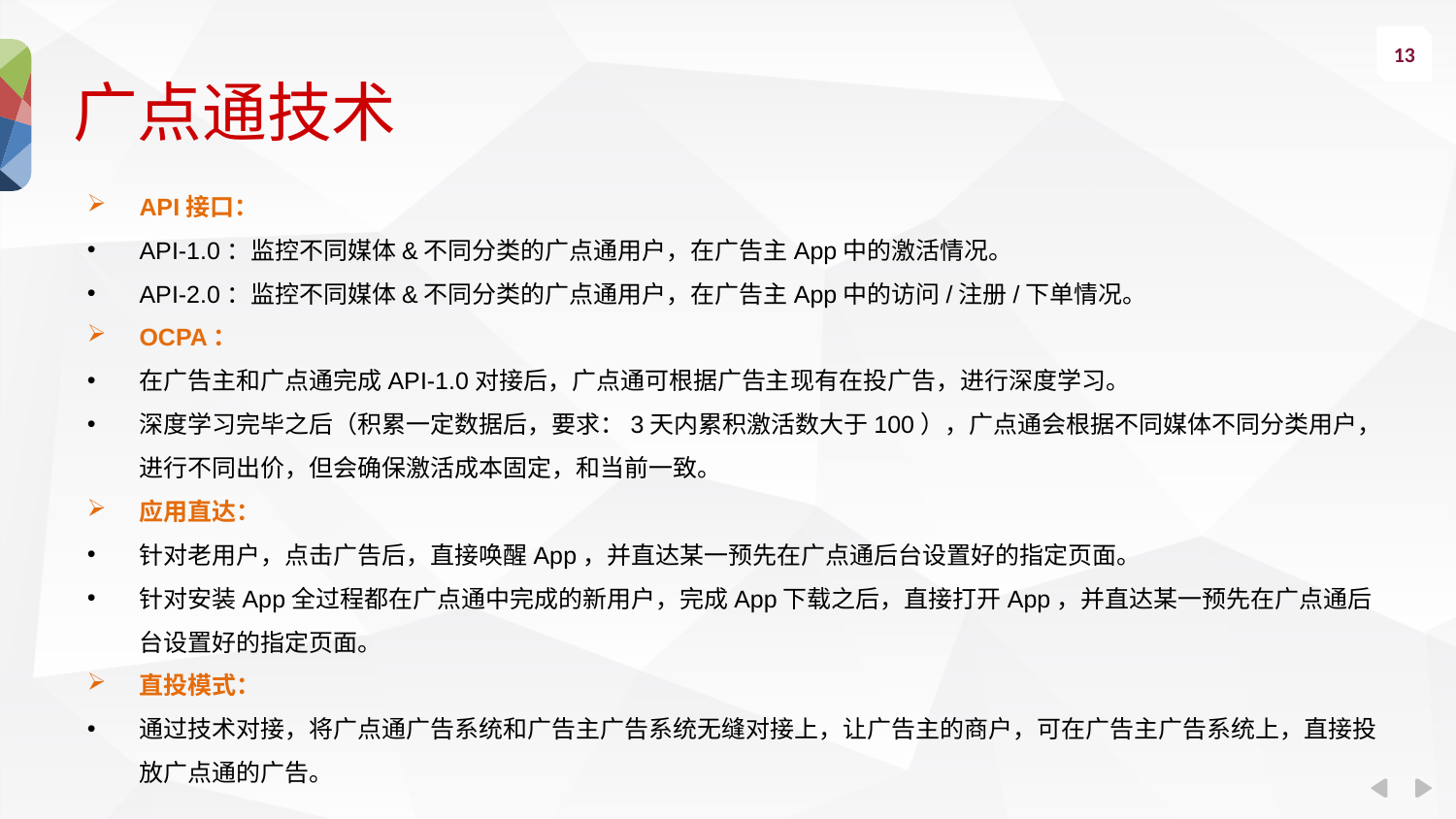

广点通技术
API接口：
API-1.0：监控不同媒体&不同分类的广点通用户，在广告主App中的激活情况。
API-2.0：监控不同媒体&不同分类的广点通用户，在广告主App中的访问/注册/下单情况。
OCPA：
在广告主和广点通完成API-1.0对接后，广点通可根据广告主现有在投广告，进行深度学习。
深度学习完毕之后（积累一定数据后，要求：3天内累积激活数大于100），广点通会根据不同媒体不同分类用户，进行不同出价，但会确保激活成本固定，和当前一致。
应用直达：
针对老用户，点击广告后，直接唤醒App，并直达某一预先在广点通后台设置好的指定页面。
针对安装App全过程都在广点通中完成的新用户，完成App下载之后，直接打开App，并直达某一预先在广点通后台设置好的指定页面。
直投模式：
通过技术对接，将广点通广告系统和广告主广告系统无缝对接上，让广告主的商户，可在广告主广告系统上，直接投放广点通的广告。